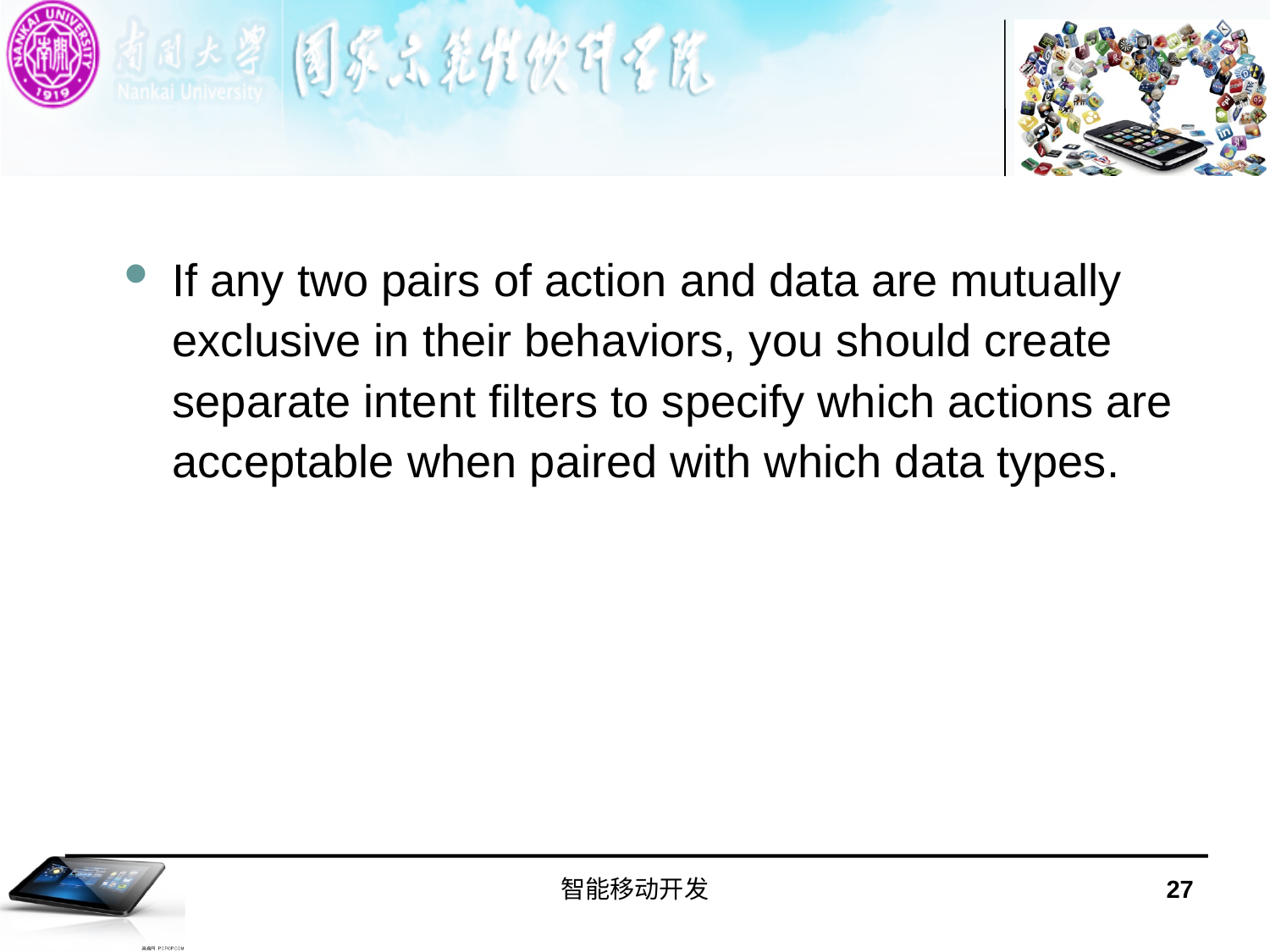

#
If any two pairs of action and data are mutually exclusive in their behaviors, you should create separate intent filters to specify which actions are acceptable when paired with which data types.
智能移动开发
27